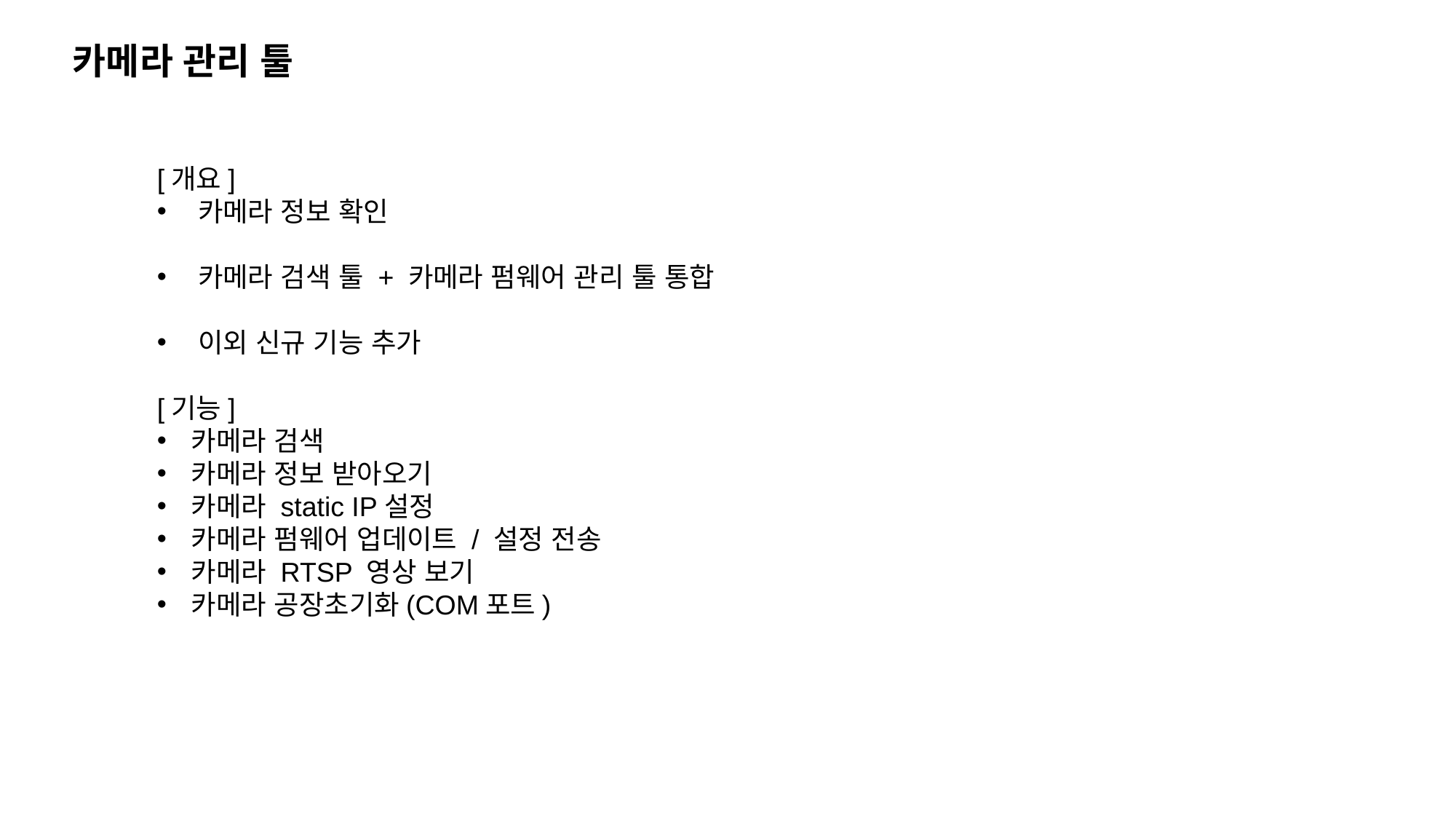

카메라 관리 툴
[개요]
카메라 정보 확인

카메라 검색 툴 + 카메라 펌웨어 관리 툴 통합

이외 신규 기능 추가

[기능]
카메라 검색
카메라 정보 받아오기
카메라 static IP설정
카메라 펌웨어 업데이트 / 설정 전송
카메라 RTSP 영상 보기
카메라 공장초기화(COM포트)